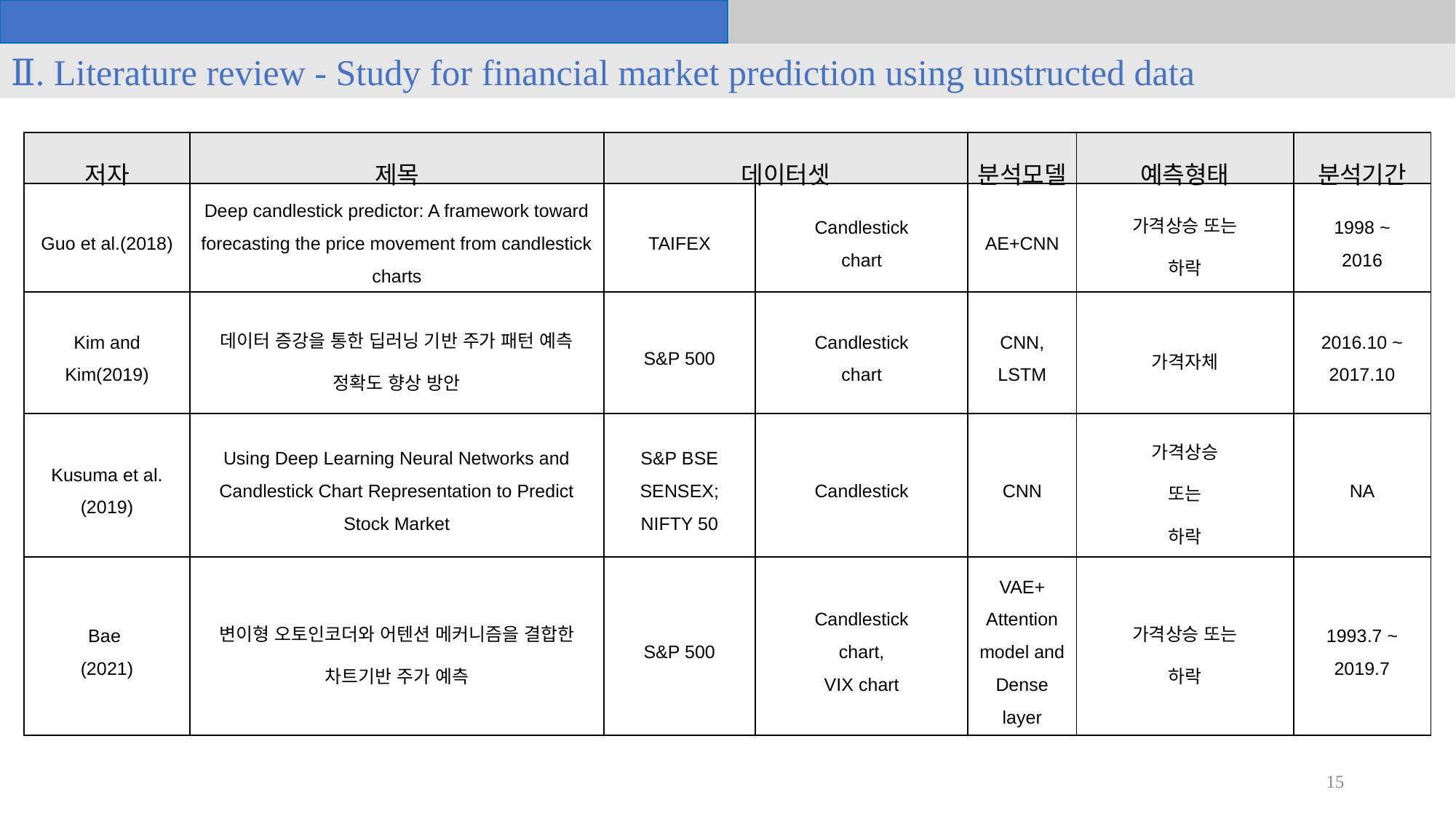

Ⅱ. Literature review - Study for financial market prediction using unstructed data
| 저자 | 제목 | 데이터셋 |  | 분석모델 | 예측형태 | 분석기간 |
| --- | --- | --- | --- | --- | --- | --- |
| Guo et al.(2018) | Deep candlestick predictor: A framework toward forecasting the price movement from candlestick charts | TAIFEX | Candlestick chart | AE+CNN | 가격상승 또는 하락 | 1998 ~ 2016 |
| Kim and Kim(2019) | 데이터 증강을 통한 딥러닝 기반 주가 패턴 예측 정확도 향상 방안 | S&P 500 | Candlestick chart | CNN, LSTM | 가격자체 | 2016.10 ~ 2017.10 |
| Kusuma et al.(2019) | Using Deep Learning Neural Networks and Candlestick Chart Representation to Predict Stock Market | S&P BSE SENSEX; NIFTY 50 | Candlestick | CNN | 가격상승 또는 하락 | NA |
| Bae (2021) | 변이형 오토인코더와 어텐션 메커니즘을 결합한 차트기반 주가 예측 | S&P 500 | Candlestick chart, VIX chart | VAE+ Attention model and Dense layer | 가격상승 또는 하락 | 1993.7 ~ 2019.7 |
15